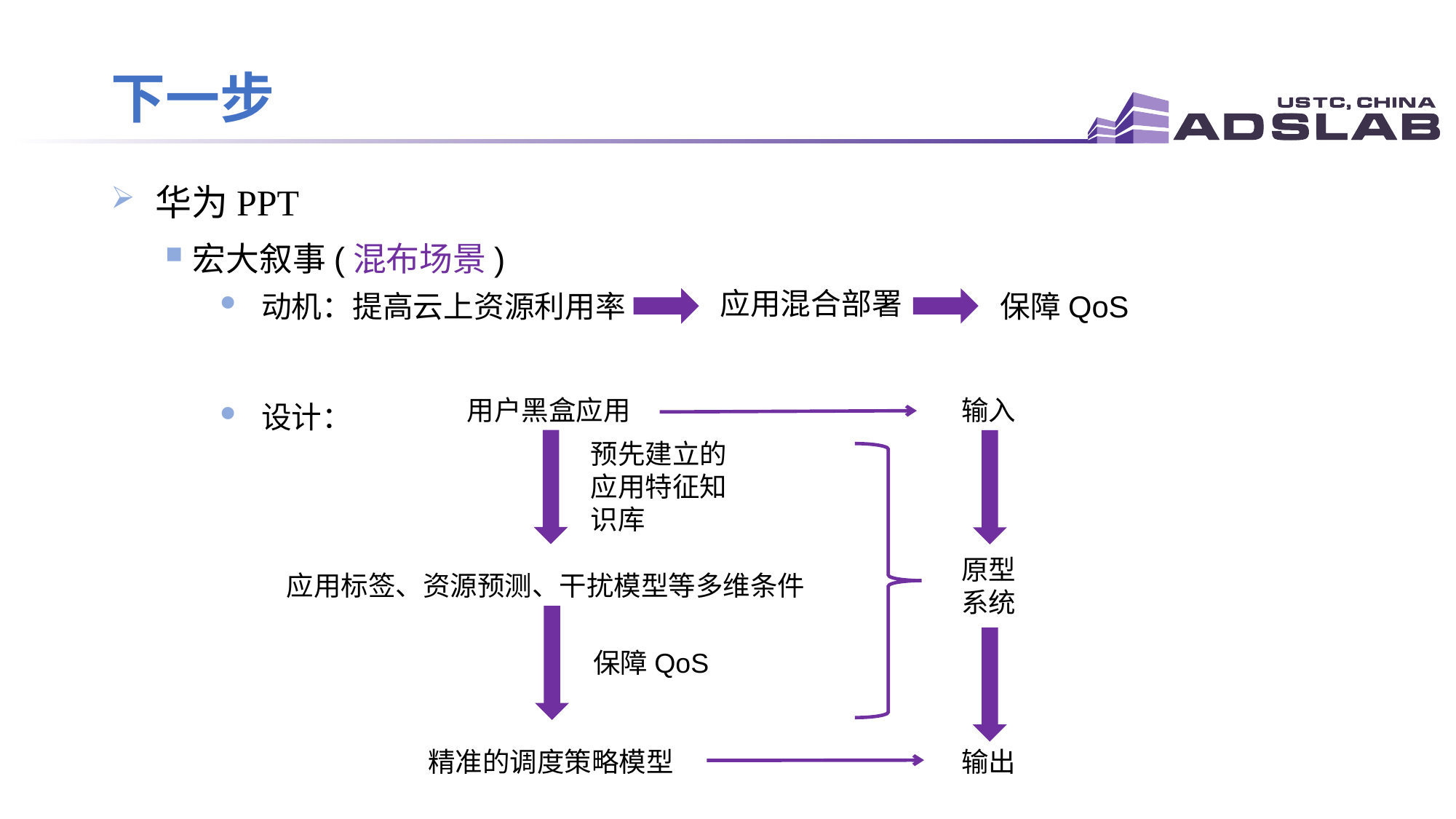

# 下一步
 华为PPT
宏大叙事(混布场景)
 动机：提高云上资源利用率

 设计：

 应用混合部署
 保障QoS

用户黑盒应用
输入
预先建立的
应用特征知识库

原型系统
应用标签、资源预测、干扰模型等多维条件
保障QoS

精准的调度策略模型
输出